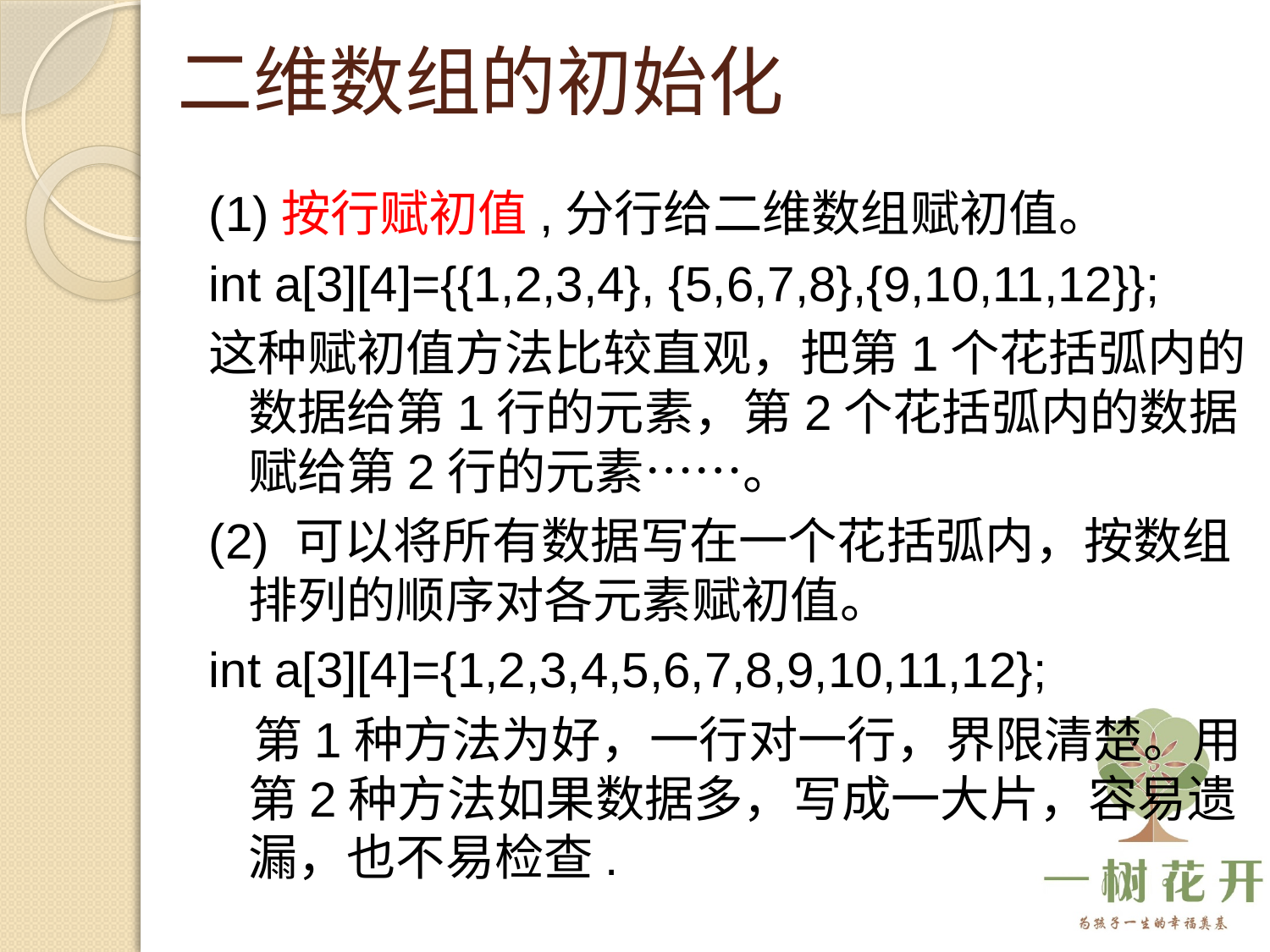

# 二维数组的初始化
(1)按行赋初值,分行给二维数组赋初值。
int a[3][4]={{1,2,3,4}, {5,6,7,8},{9,10,11,12}};
这种赋初值方法比较直观，把第1个花括弧内的数据给第1行的元素，第2个花括弧内的数据赋给第2行的元素……。
(2) 可以将所有数据写在一个花括弧内，按数组排列的顺序对各元素赋初值。
int a[3][4]={1,2,3,4,5,6,7,8,9,10,11,12};
   第1种方法为好，一行对一行，界限清楚。用第2种方法如果数据多，写成一大片，容易遗漏，也不易检查.